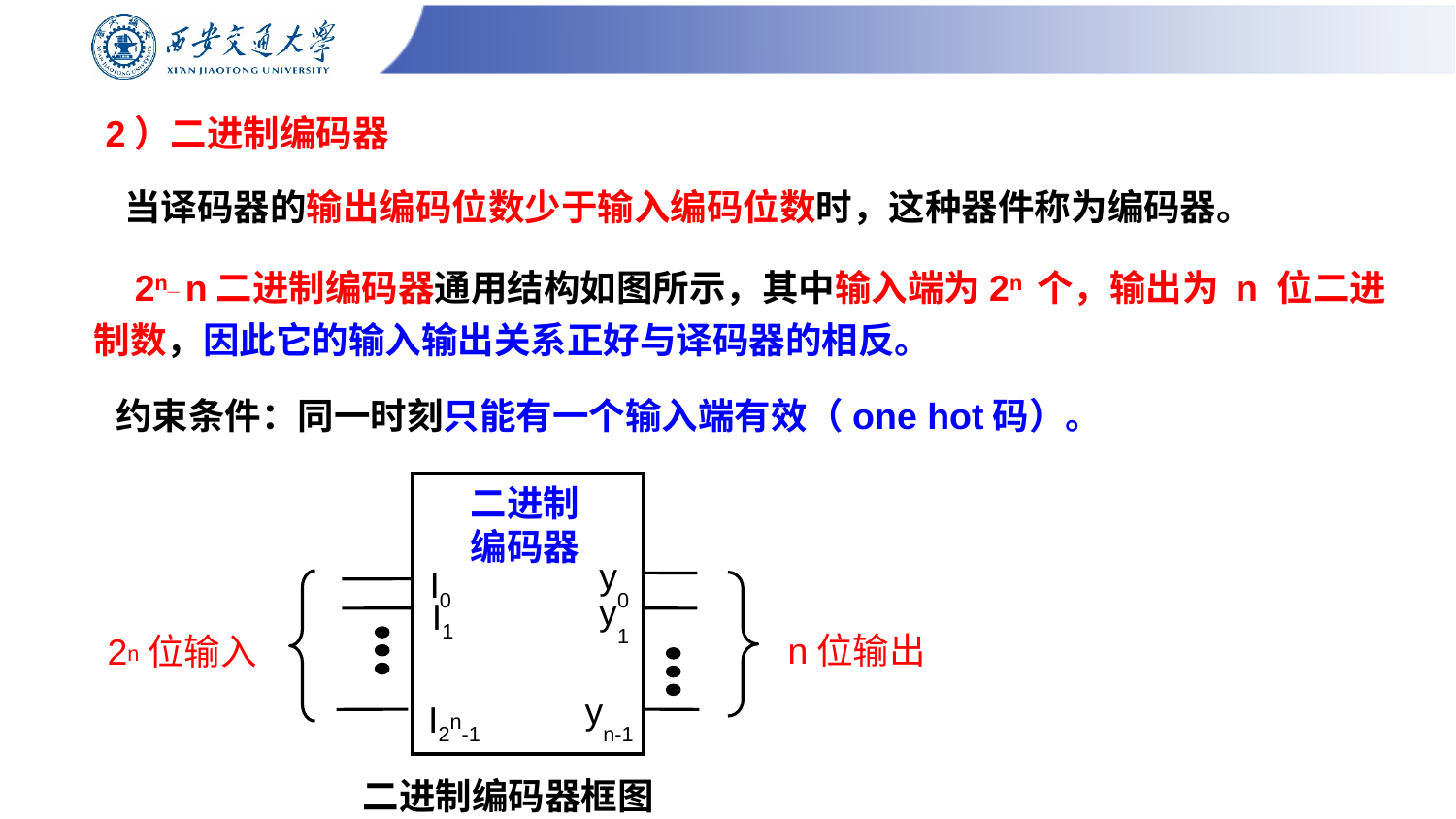

# 2）二进制编码器
    当译码器的输出编码位数少于输入编码位数时，这种器件称为编码器。

    2n_ n二进制编码器通用结构如图所示，其中输入端为2n 个，输出为 n 位二进制数，因此它的输入输出关系正好与译码器的相反。
约束条件：同一时刻只能有一个输入端有效（one hot码）。

二进制
编码器
y0
I0

y1
I1

n位输出
2n位输入

yn-1

I2n-1

二进制编码器框图